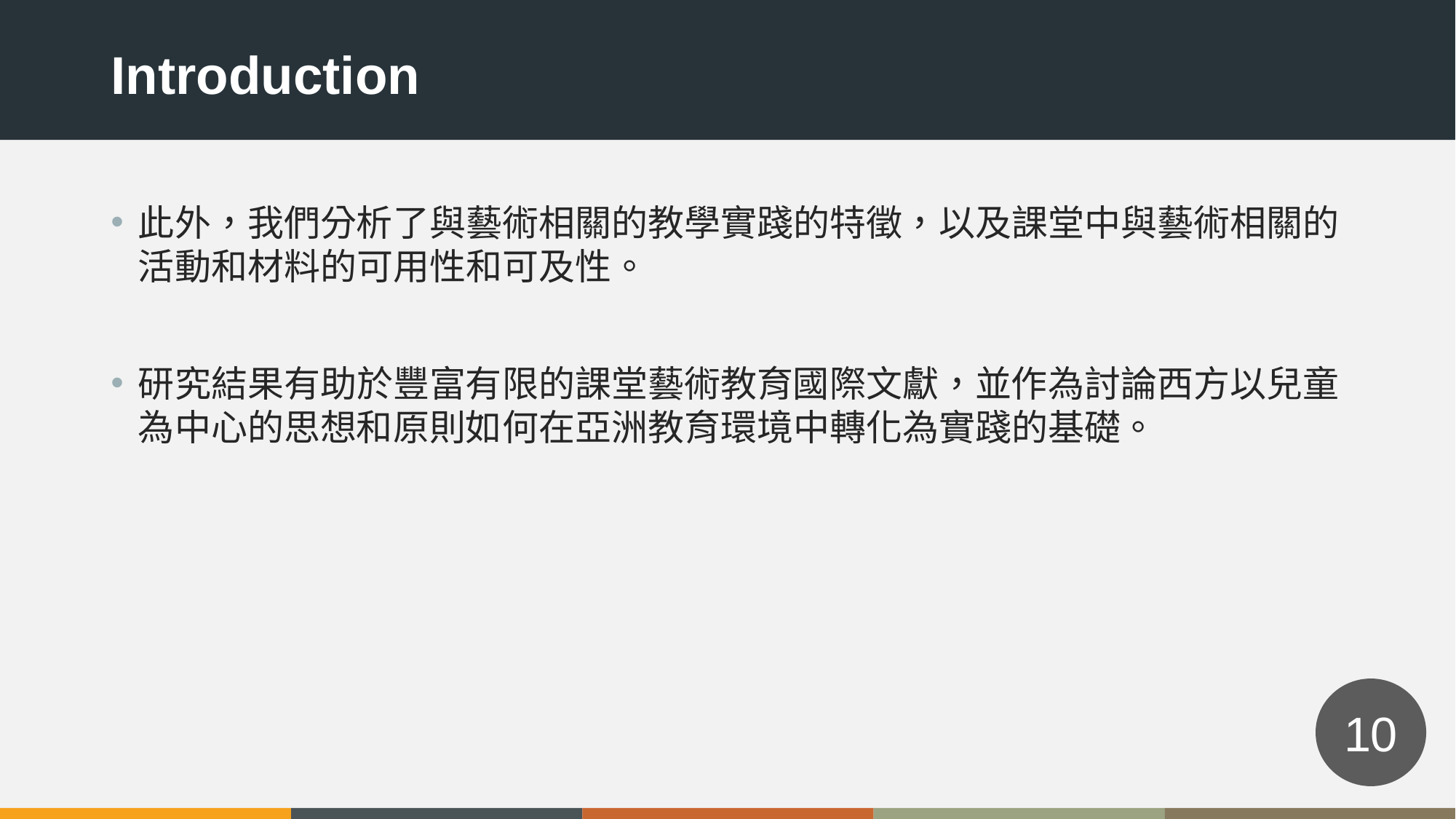

Introduction
此外，我們分析了與藝術相關的教學實踐的特徵，以及課堂中與藝術相關的活動和材料的可用性和可及性。

研究結果有助於豐富有限的課堂藝術教育國際文獻，並作為討論西方以兒童為中心的思想和原則如何在亞洲教育環境中轉化為實踐的基礎。

10